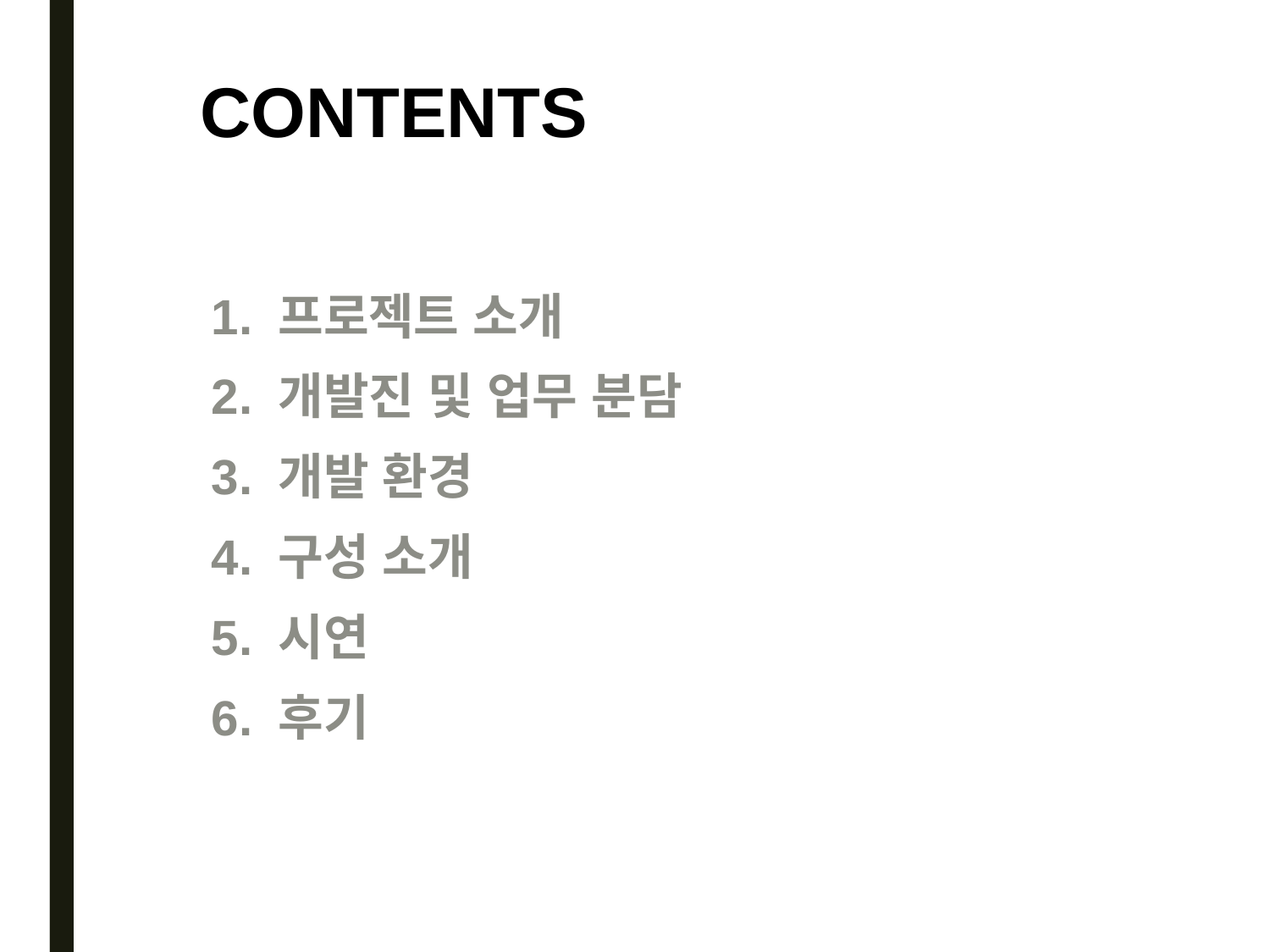

CONTENTS
1. 프로젝트 소개

2. 개발진 및 업무 분담

3. 개발 환경

4. 구성 소개

5. 시연

6. 후기